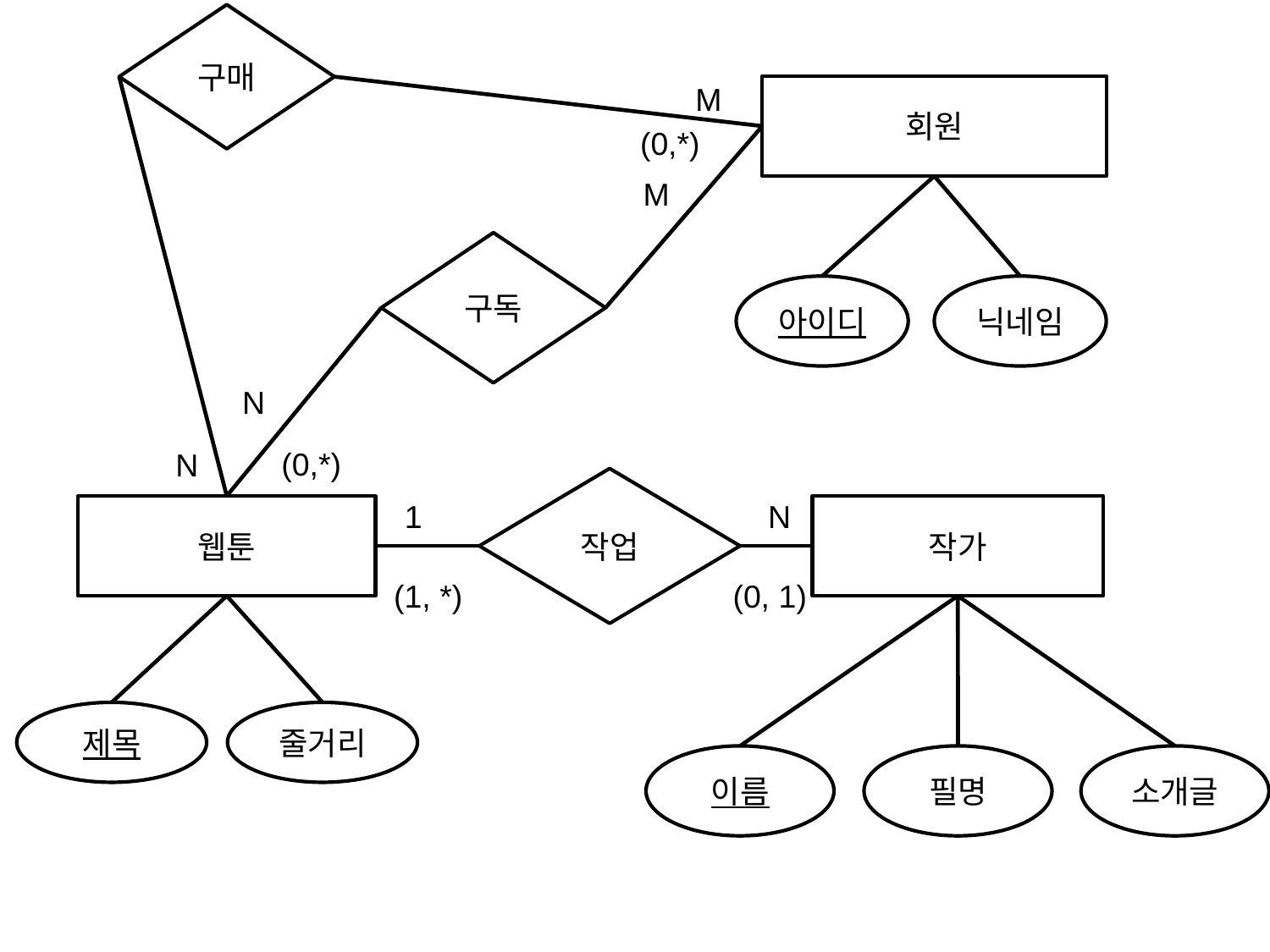

구매
M
회원
(0,*)
M
구독
아이디
닉네임
N
(0,*)
N
작업
1
N
웹툰
작가
(1, *)
(0, 1)
제목
줄거리
이름
필명
소개글